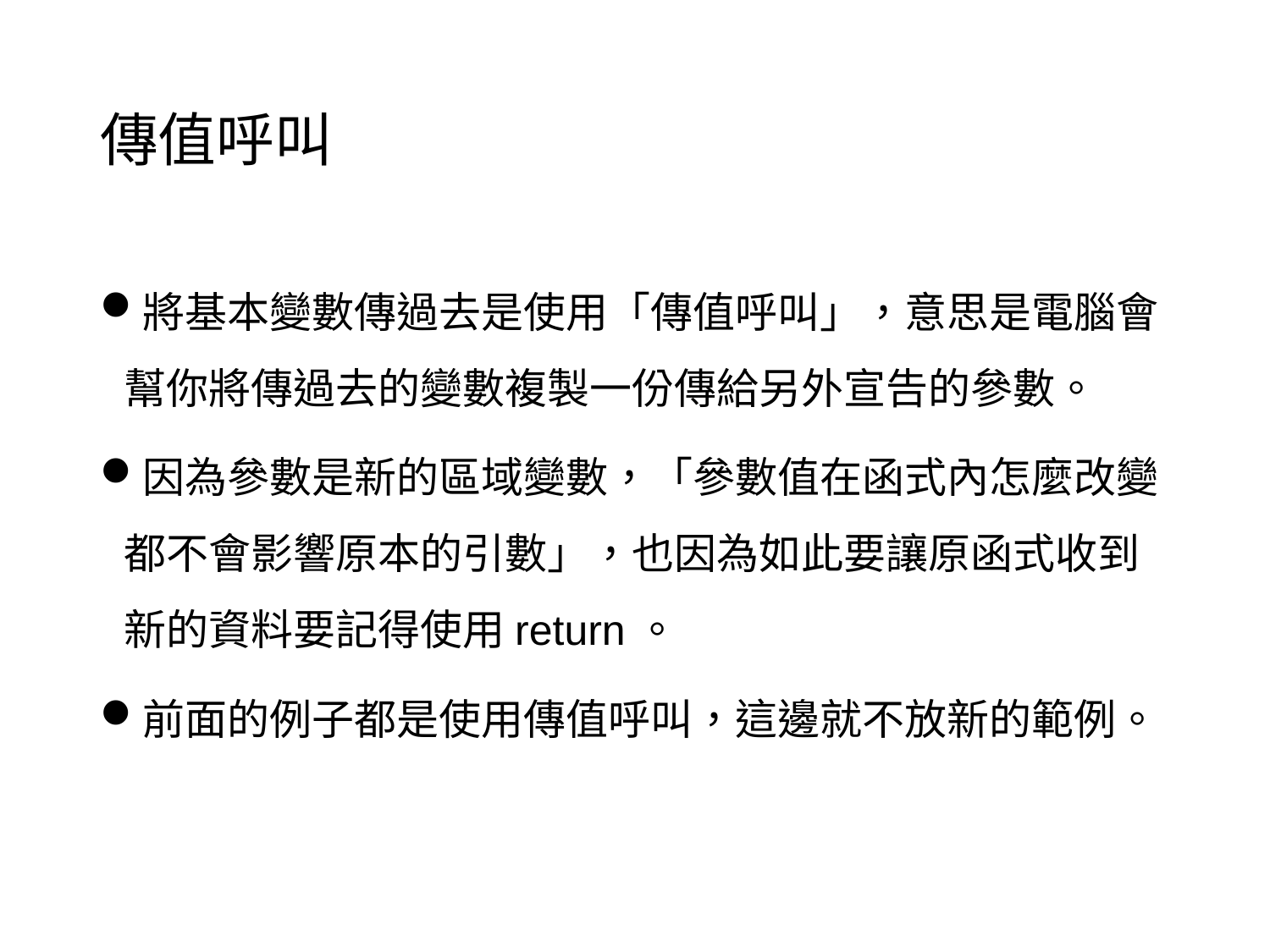

# 傳值呼叫
將基本變數傳過去是使用「傳值呼叫」，意思是電腦會幫你將傳過去的變數複製一份傳給另外宣告的參數。
因為參數是新的區域變數，「參數值在函式內怎麼改變都不會影響原本的引數」，也因為如此要讓原函式收到新的資料要記得使用return。
前面的例子都是使用傳值呼叫，這邊就不放新的範例。